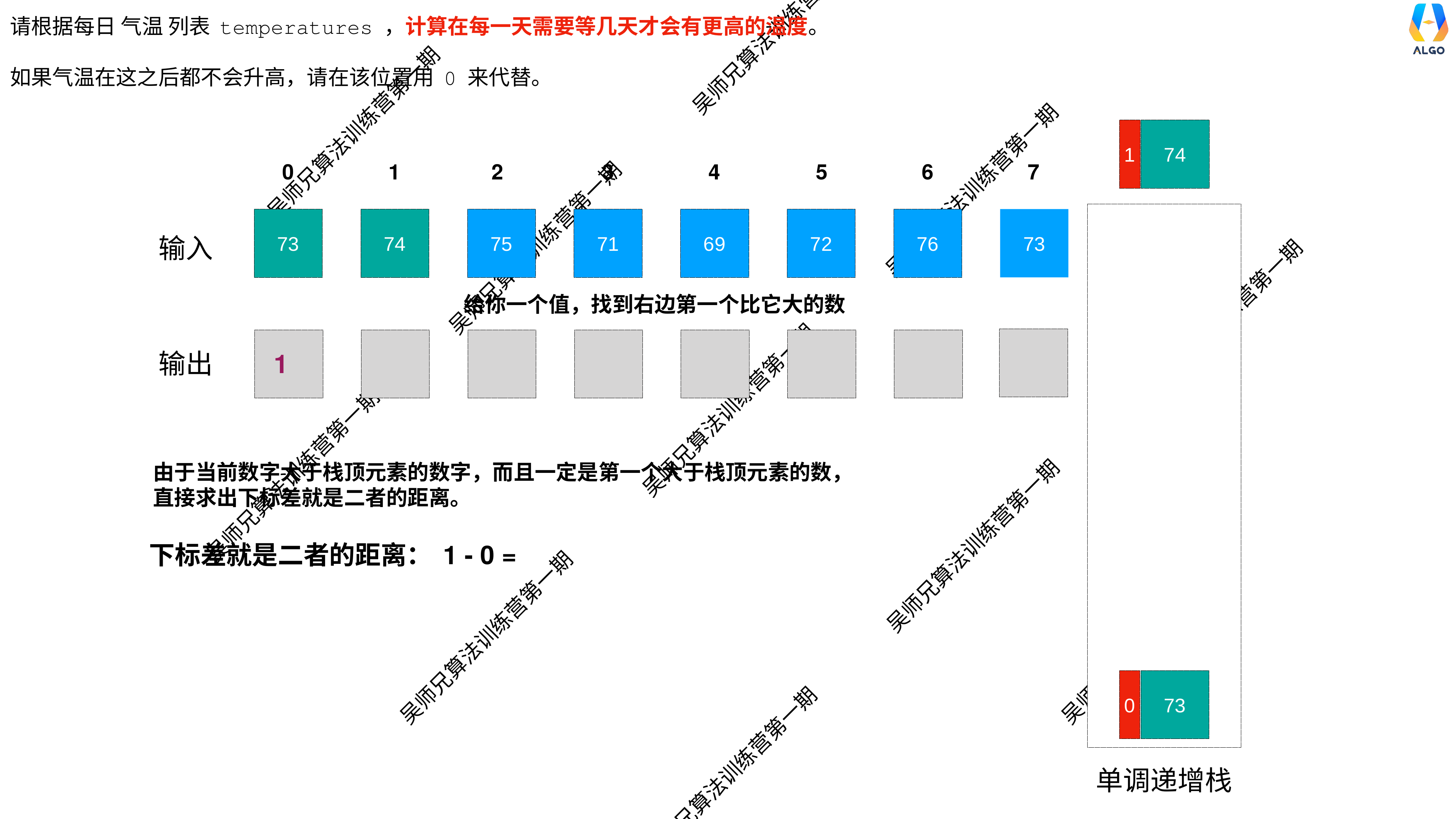

1
74
0
1
2
3
4
5
6
7

73
74
75
71
69
72
76
73
输入
给你一个值，找到右边第一个比它大的数

1
输出
由于当前数字大于栈顶元素的数字，而且一定是第一个大于栈顶元素的数，
直接求出下标差就是二者的距离。
下标差就是二者的距离：
1 - 0 =
0
73
单调递增栈